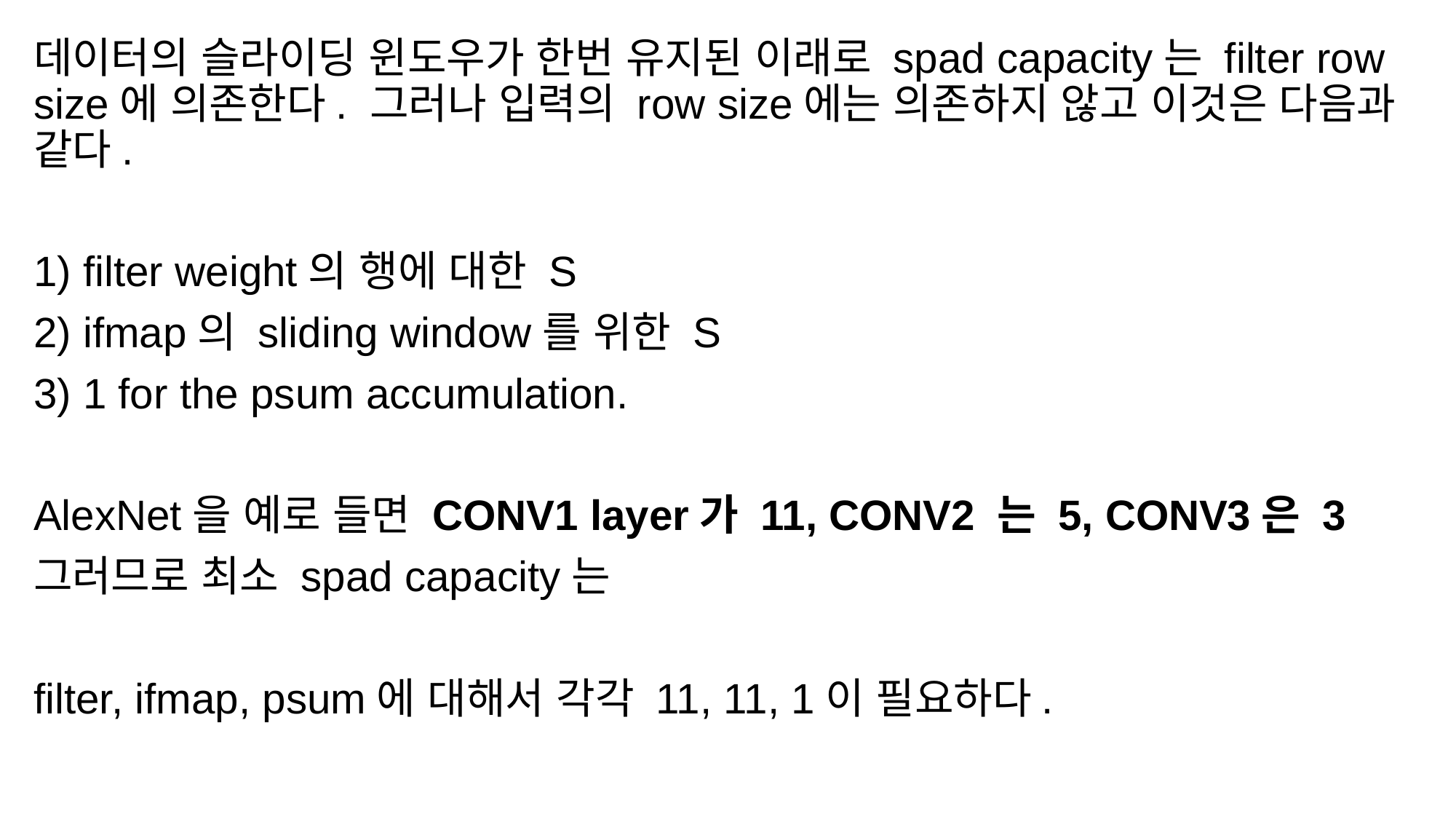

데이터의 슬라이딩 윈도우가 한번 유지된 이래로 spad capacity는 filter row size에 의존한다. 그러나 입력의 row size에는 의존하지 않고 이것은 다음과 같다.

1) filter weight의 행에 대한 S
2) ifmap의 sliding window를 위한 S
3) 1 for the psum accumulation.

AlexNet을 예로 들면 CONV1 layer가 11, CONV2 는 5, CONV3은 3
그러므로 최소 spad capacity는

filter, ifmap, psum에 대해서 각각 11, 11, 1이 필요하다.